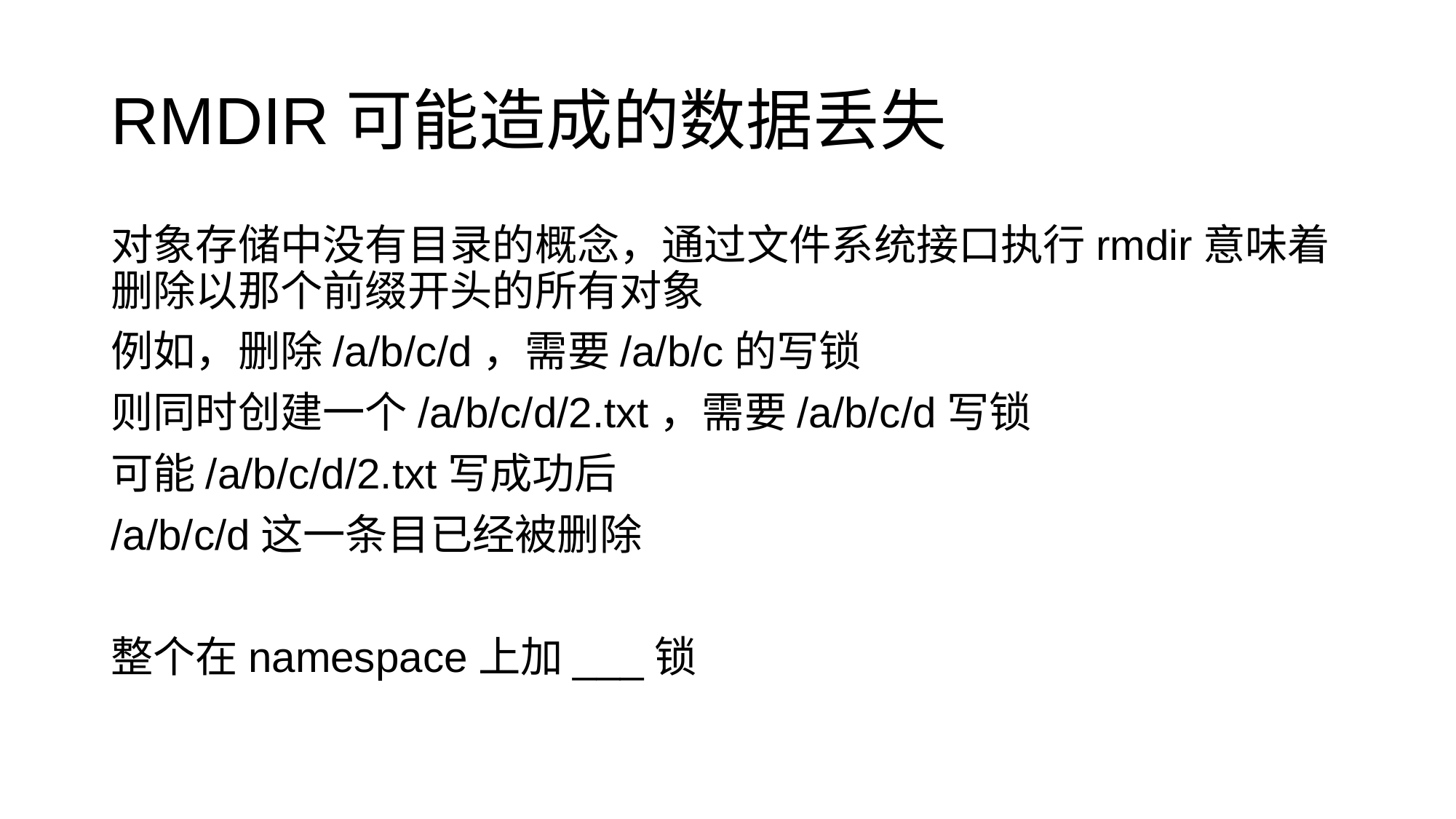

# RMDIR可能造成的数据丢失
对象存储中没有目录的概念，通过文件系统接口执行rmdir意味着删除以那个前缀开头的所有对象
例如，删除/a/b/c/d，需要/a/b/c的写锁
则同时创建一个/a/b/c/d/2.txt，需要/a/b/c/d写锁
可能/a/b/c/d/2.txt写成功后
/a/b/c/d这一条目已经被删除

整个在namespace上加___锁